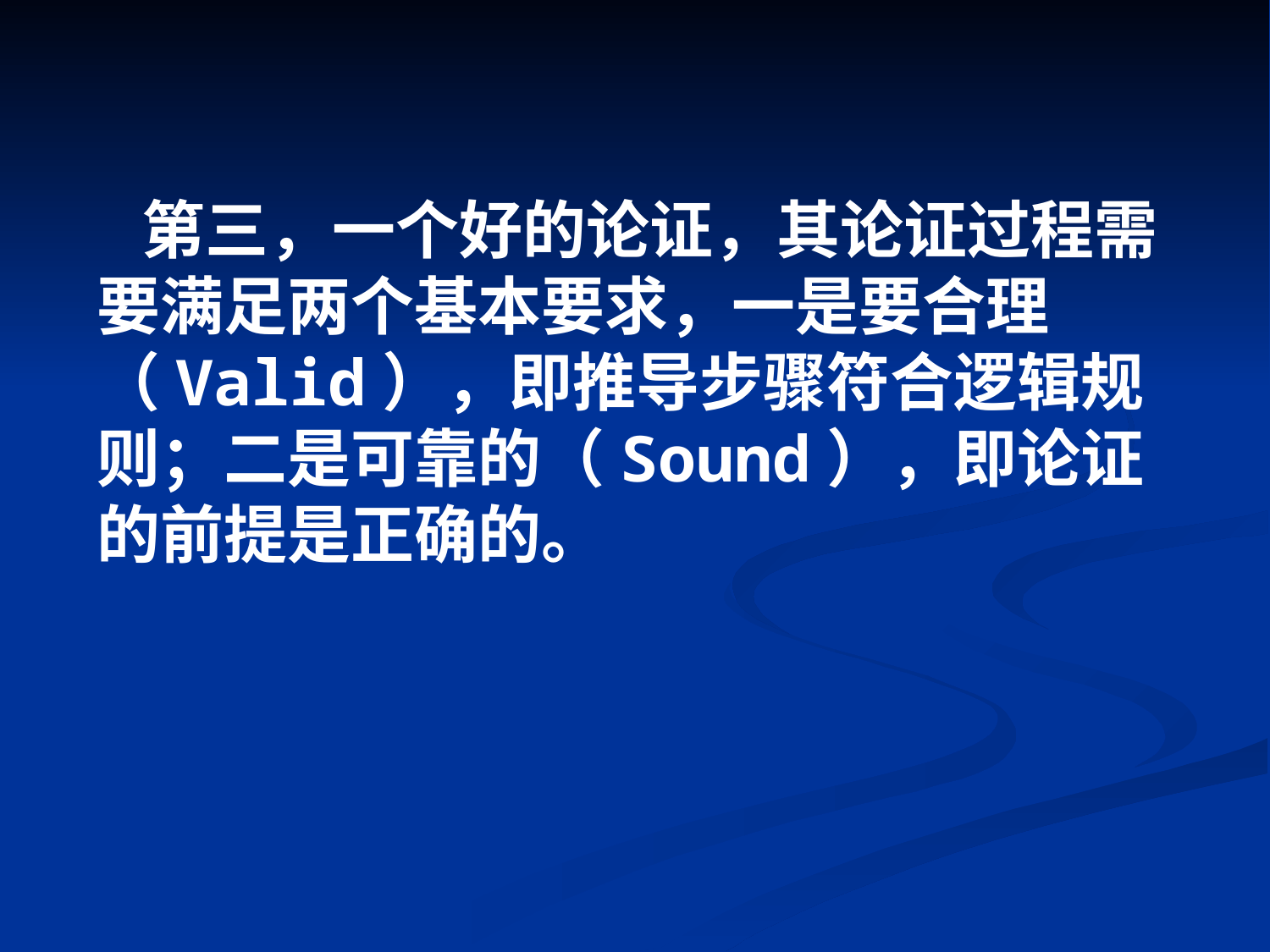

第三，一个好的论证，其论证过程需要满足两个基本要求，一是要合理（Valid），即推导步骤符合逻辑规则；二是可靠的（Sound），即论证的前提是正确的。